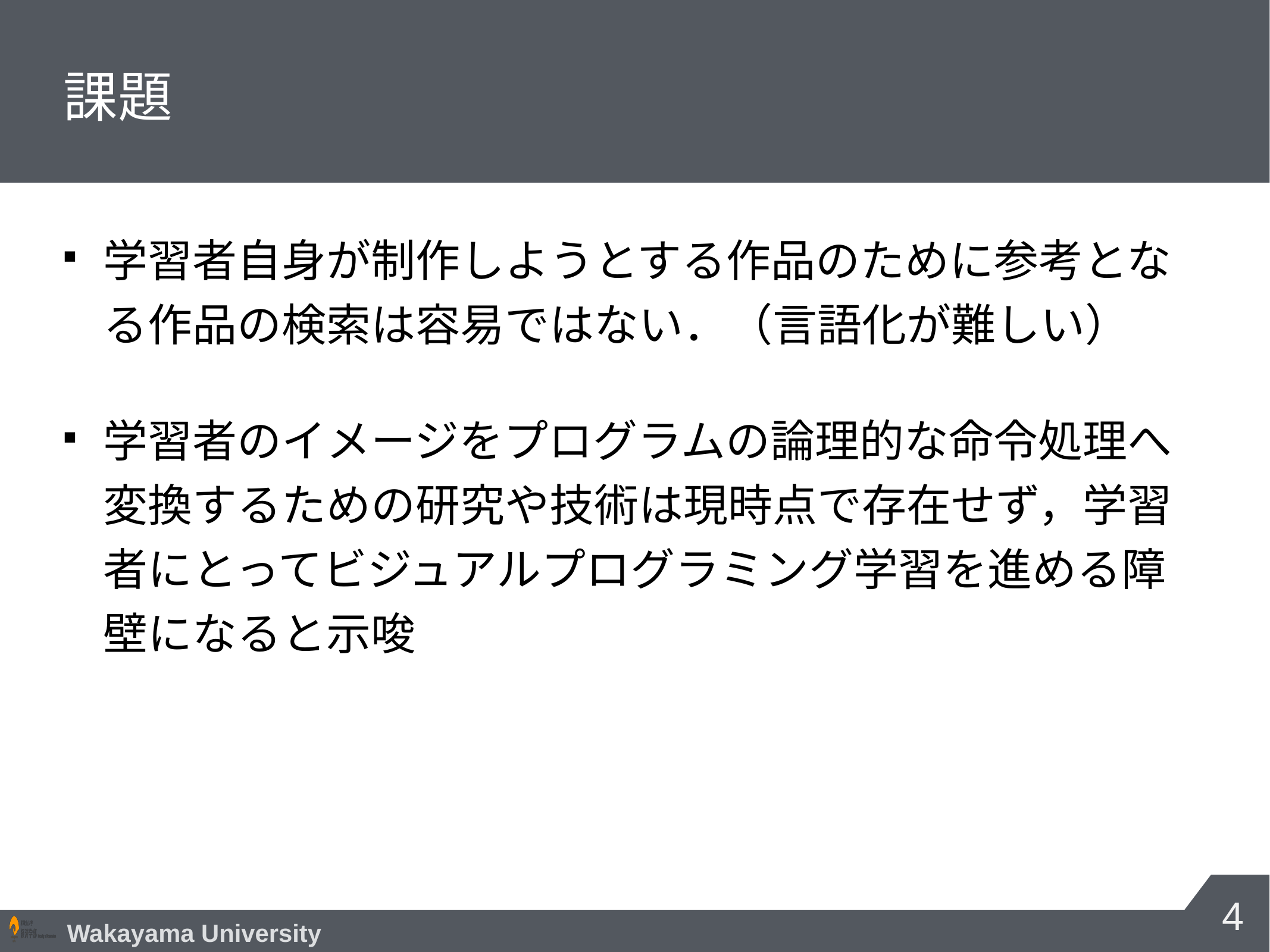

# 課題
学習者自身が制作しようとする作品のために参考となる作品の検索は容易ではない．（言語化が難しい）
学習者のイメージをプログラムの論理的な命令処理へ変換するための研究や技術は現時点で存在せず，学習者にとってビジュアルプログラミング学習を進める障壁になると示唆

4